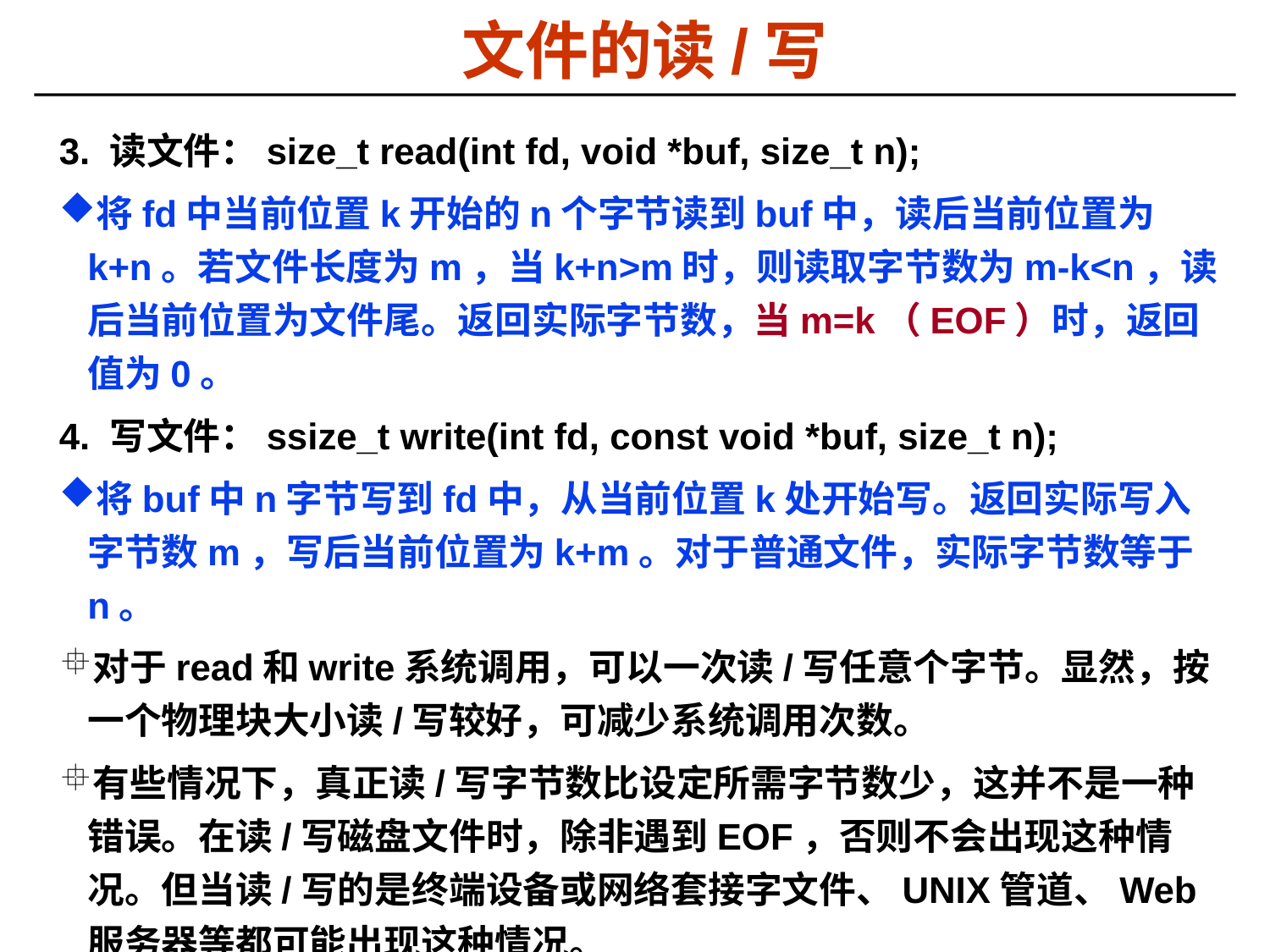

# 文件的读/写
3. 读文件：size_t read(int fd, void *buf, size_t n);
将fd中当前位置k开始的n个字节读到buf中，读后当前位置为k+n。若文件长度为m，当k+n>m时，则读取字节数为m-k<n，读后当前位置为文件尾。返回实际字节数，当m=k（EOF）时，返回值为0。
4. 写文件：ssize_t write(int fd, const void *buf, size_t n);
将buf中n字节写到fd中，从当前位置k处开始写。返回实际写入字节数m，写后当前位置为k+m。对于普通文件，实际字节数等于n。
对于read和write系统调用，可以一次读/写任意个字节。显然，按一个物理块大小读/写较好，可减少系统调用次数。
有些情况下，真正读/写字节数比设定所需字节数少，这并不是一种错误。在读/写磁盘文件时，除非遇到EOF，否则不会出现这种情况。但当读/写的是终端设备或网络套接字文件、UNIX管道、Web服务器等都可能出现这种情况。